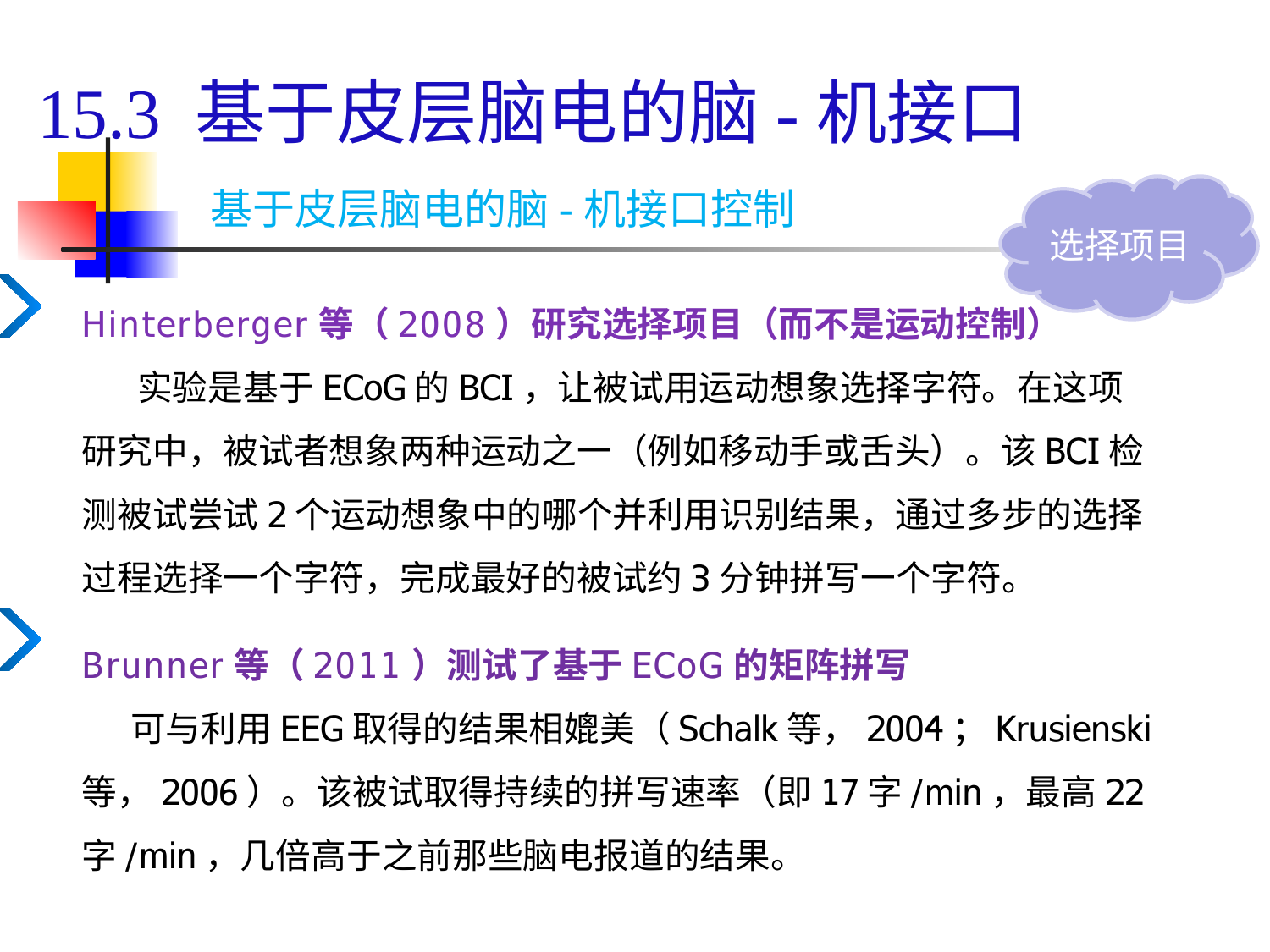

# 15.3 基于皮层脑电的脑-机接口
基于皮层脑电的脑-机接口控制
选择项目

Hinterberger等（2008）研究选择项目（而不是运动控制）
      实验是基于ECoG的BCI，让被试用运动想象选择字符。在这项研究中，被试者想象两种运动之一（例如移动手或舌头）。该BCI检测被试尝试2个运动想象中的哪个并利用识别结果，通过多步的选择过程选择一个字符，完成最好的被试约3分钟拼写一个字符。

Brunner等（2011）测试了基于ECoG的矩阵拼写
     可与利用EEG取得的结果相媲美（Schalk等，2004；Krusienski等，2006）。该被试取得持续的拼写速率（即17字/min，最高22字/min，几倍高于之前那些脑电报道的结果。